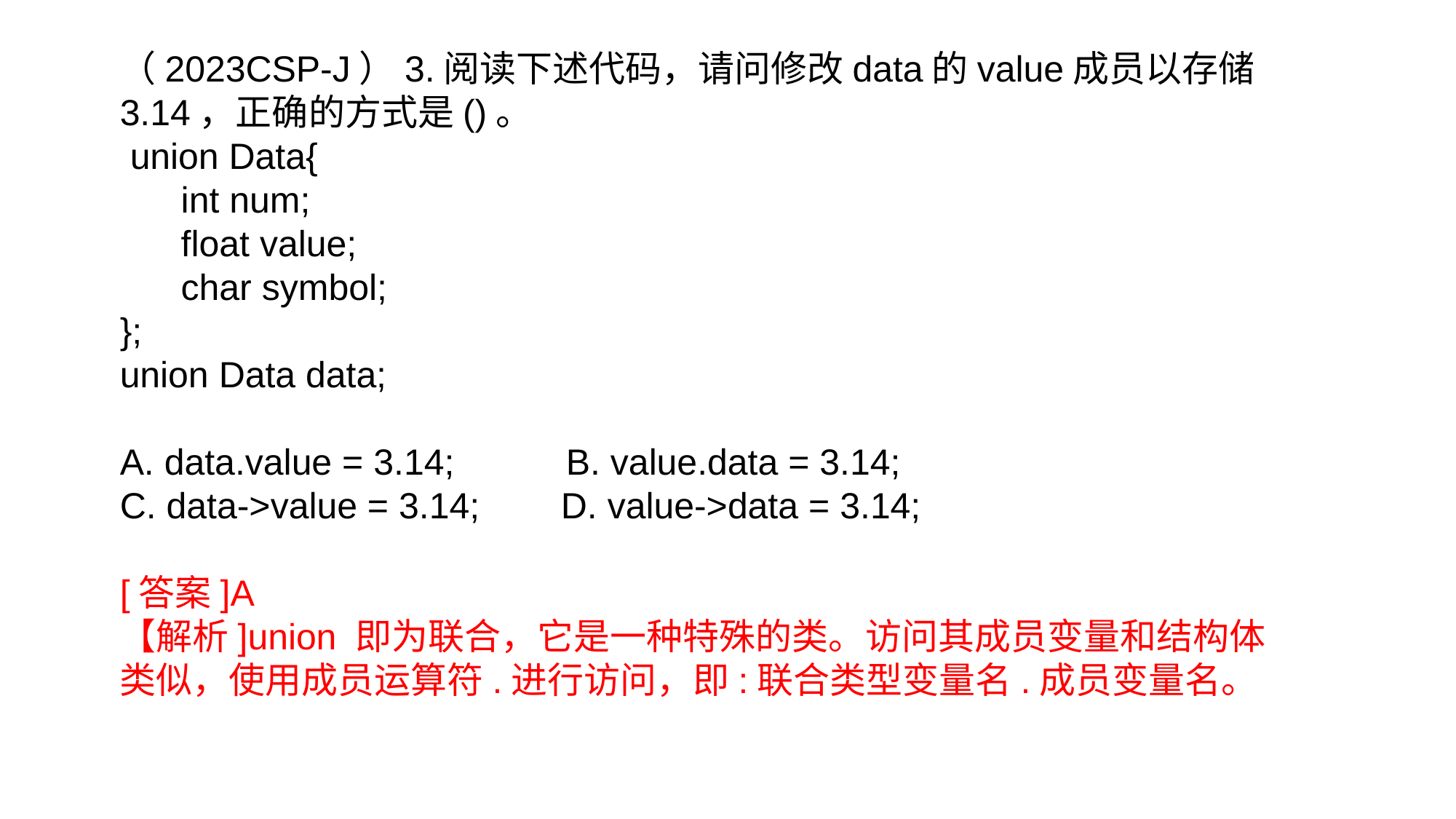

（2023CSP-J）3.阅读下述代码，请问修改data的value成员以存储3.14，正确的方式是()。
 union Data{
      int num;
      float value;
      char symbol;
};
union Data data;

A. data.value = 3.14;           B. value.data = 3.14;
C. data->value = 3.14;        D. value->data = 3.14;

[答案]A
【解析]union 即为联合，它是一种特殊的类。访问其成员变量和结构体类似，使用成员运算符.进行访问，即:联合类型变量名.成员变量名。